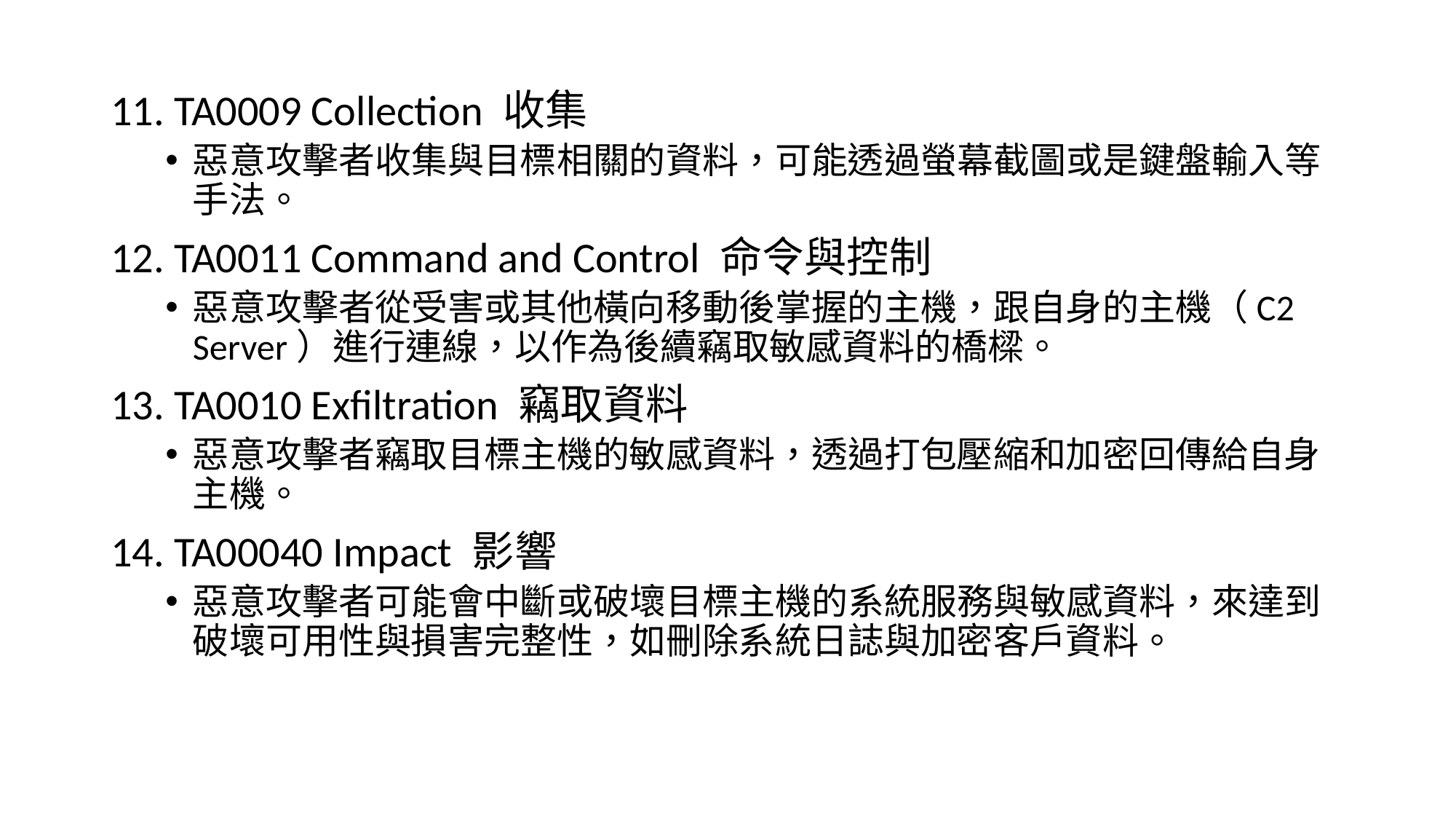

11. TA0009 Collection 收集
惡意攻擊者收集與目標相關的資料，可能透過螢幕截圖或是鍵盤輸入等手法。
12. TA0011 Command and Control 命令與控制
惡意攻擊者從受害或其他橫向移動後掌握的主機，跟自身的主機（C2 Server）進行連線，以作為後續竊取敏感資料的橋樑。
13. TA0010 Exfiltration 竊取資料
惡意攻擊者竊取目標主機的敏感資料，透過打包壓縮和加密回傳給自身主機。
14. TA00040 Impact 影響
惡意攻擊者可能會中斷或破壞目標主機的系統服務與敏感資料，來達到破壞可用性與損害完整性，如刪除系統日誌與加密客戶資料。